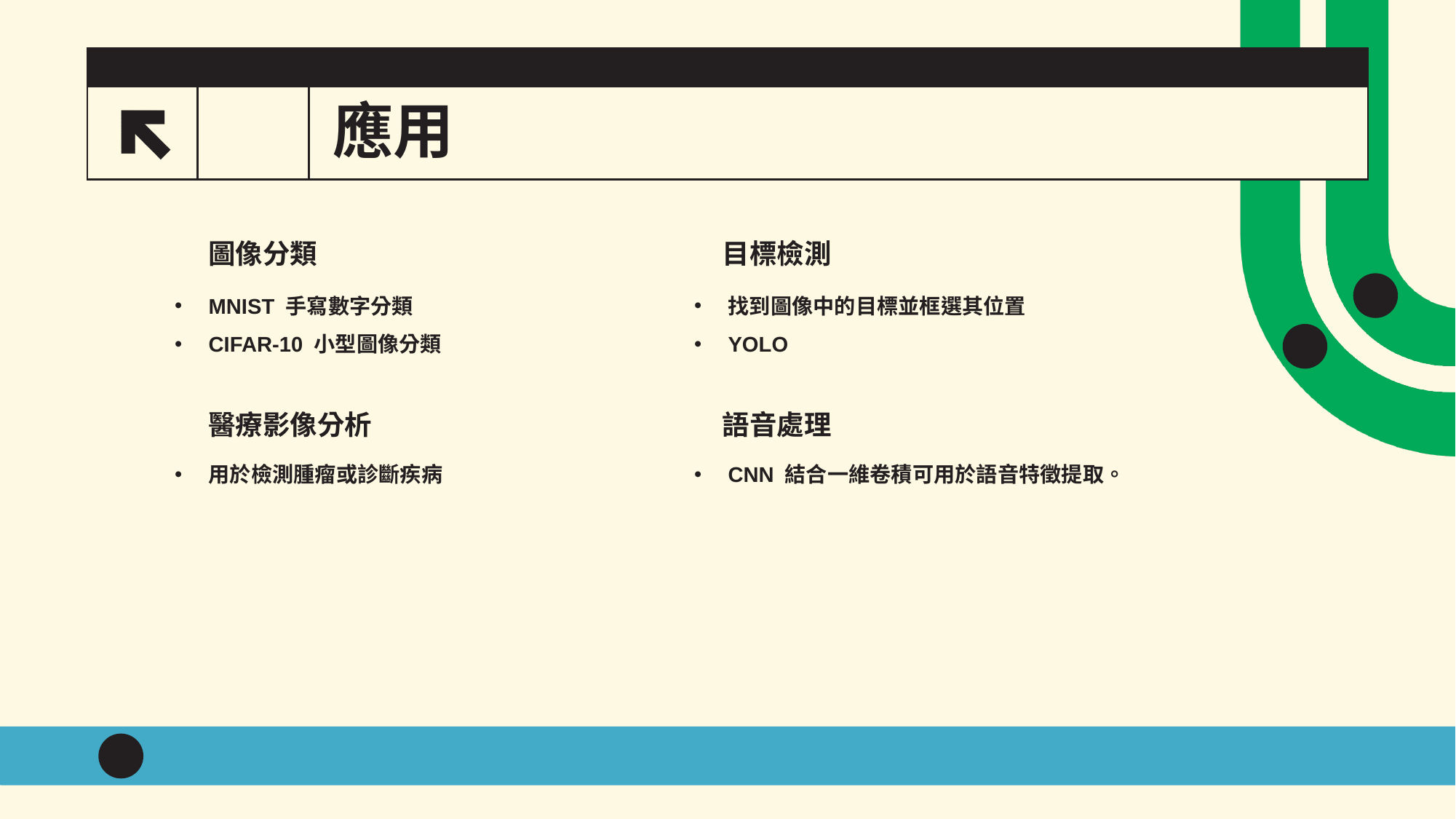

# 應用

8
圖像分類
目標檢測
MNIST 手寫數字分類
CIFAR-10 小型圖像分類
找到圖像中的目標並框選其位置
YOLO
醫療影像分析
語音處理
用於檢測腫瘤或診斷疾病
CNN 結合一維卷積可用於語音特徵提取。